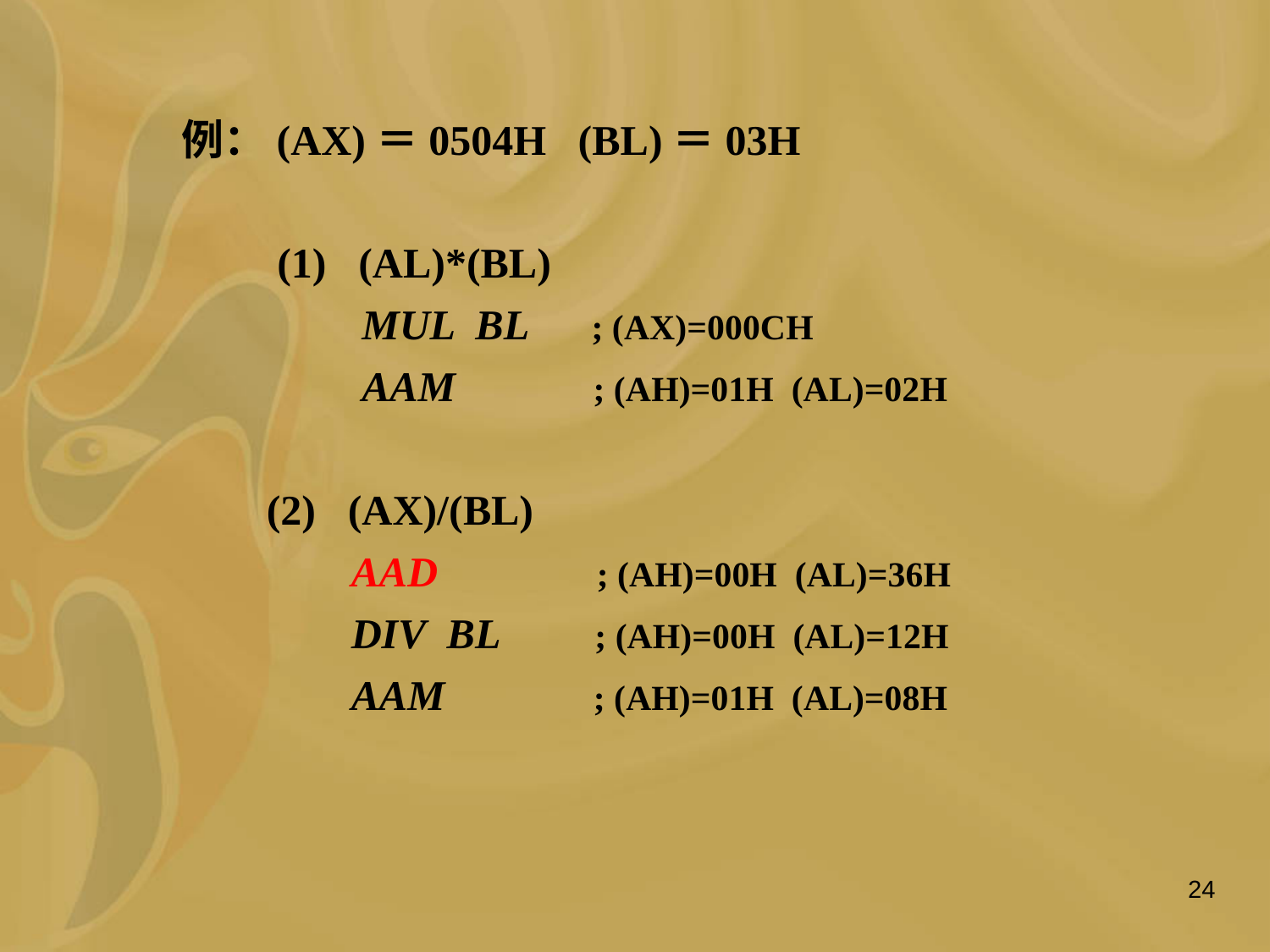

例：(AX)＝0504H   (BL)＝03H

         (1)   (AL)*(BL)
	     MUL  BL      ; (AX)=000CH
                 AAM             ; (AH)=01H  (AL)=02H

        (2)   (AX)/(BL)
	    AAD               ; (AH)=00H  (AL)=36H
	    DIV  BL         ; (AH)=00H  (AL)=12H
	    AAM              ; (AH)=01H  (AL)=08H

24